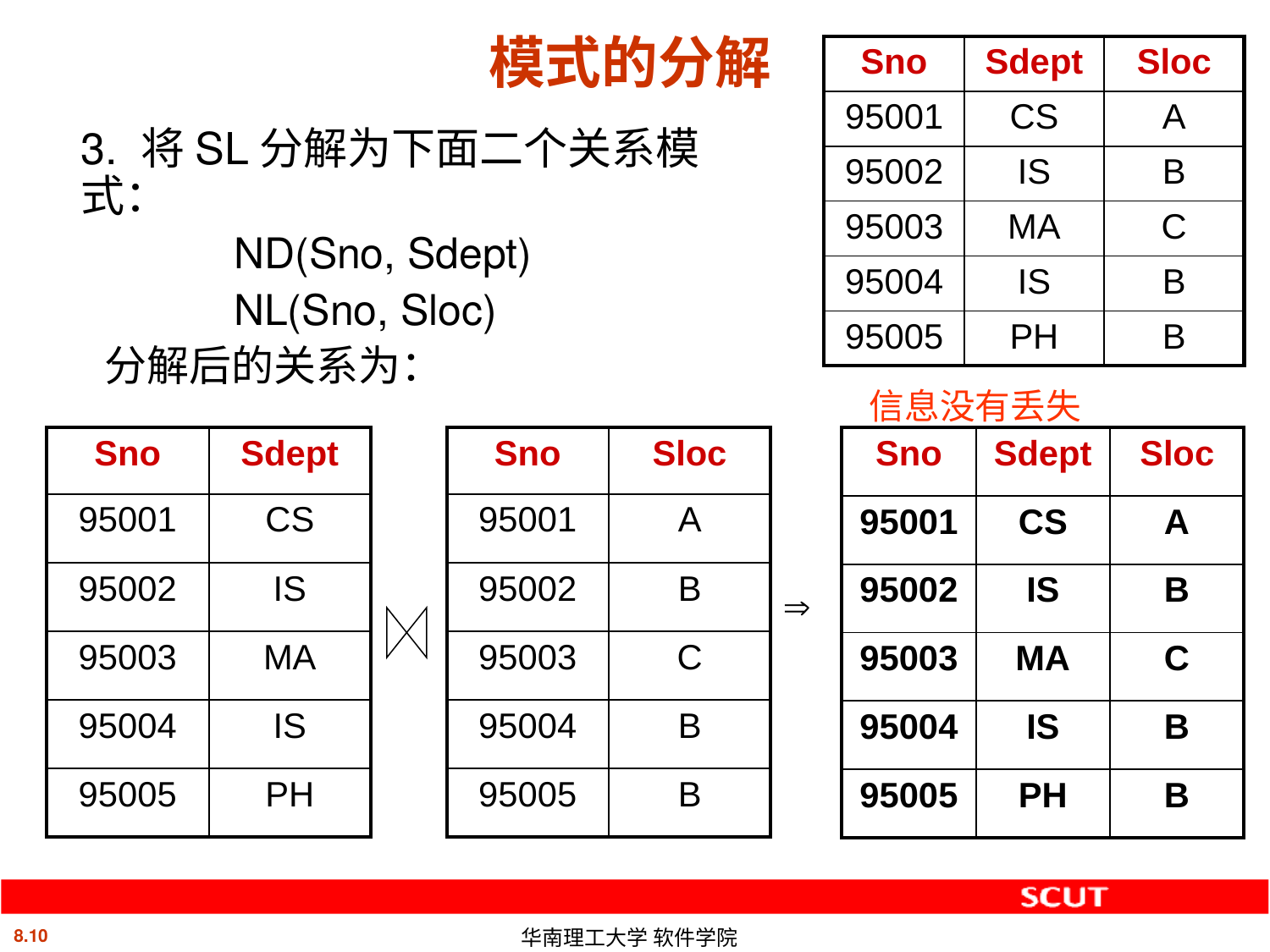

# 模式的分解
| Sno | Sdept | Sloc |
| --- | --- | --- |
| 95001 | CS | A |
| 95002 | IS | B |
| 95003 | MA | C |
| 95004 | IS | B |
| 95005 | PH | B |
3. 将SL分解为下面二个关系模式：
               ND(Sno, Sdept)
               NL(Sno, Sloc)
    分解后的关系为：
信息没有丢失
| Sno | Sdept |
| --- | --- |
| 95001 | CS |
| 95002 | IS |
| 95003 | MA |
| 95004 | IS |
| 95005 | PH |
| Sno | Sloc |
| --- | --- |
| 95001 | A |
| 95002 | B |
| 95003 | C |
| 95004 | B |
| 95005 | B |
| Sno | Sdept | Sloc |
| --- | --- | --- |
| 95001 | CS | A |
| 95002 | IS | B |
| 95003 | MA | C |
| 95004 | IS | B |
| 95005 | PH | B |
⇒